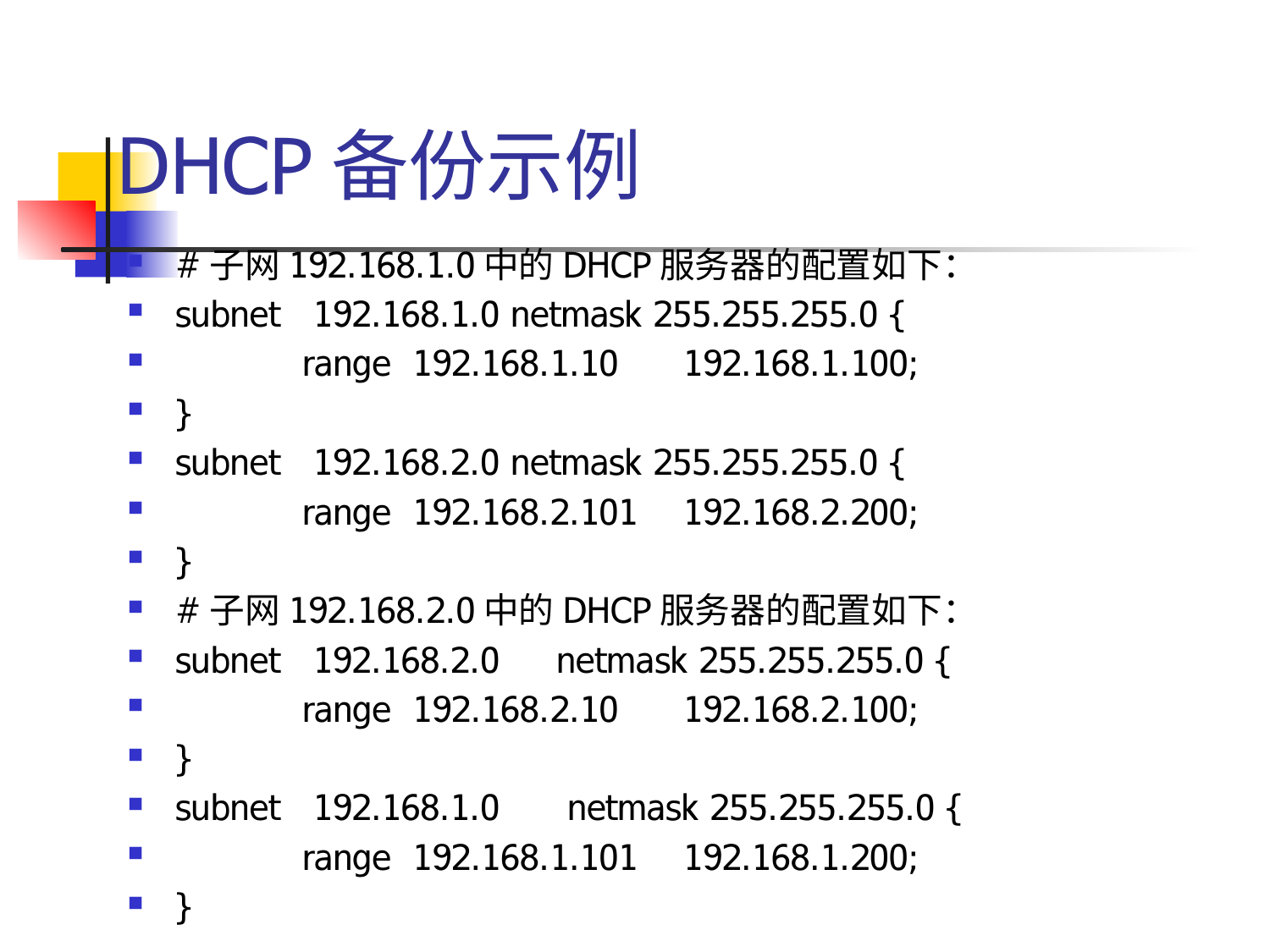

# DHCP备份示例
#子网192.168.1.0中的DHCP服务器的配置如下：
subnet   192.168.1.0 netmask 255.255.255.0 {
	range  192.168.1.10 	192.168.1.100;
}
subnet   192.168.2.0 netmask 255.255.255.0 {
	range  192.168.2.101 	192.168.2.200;
}
#子网192.168.2.0中的DHCP服务器的配置如下：
subnet   192.168.2.0	netmask 255.255.255.0 {
	range  192.168.2.10	192.168.2.100;
}
subnet   192.168.1.0	 netmask 255.255.255.0 {
	range  192.168.1.101	192.168.1.200;
}